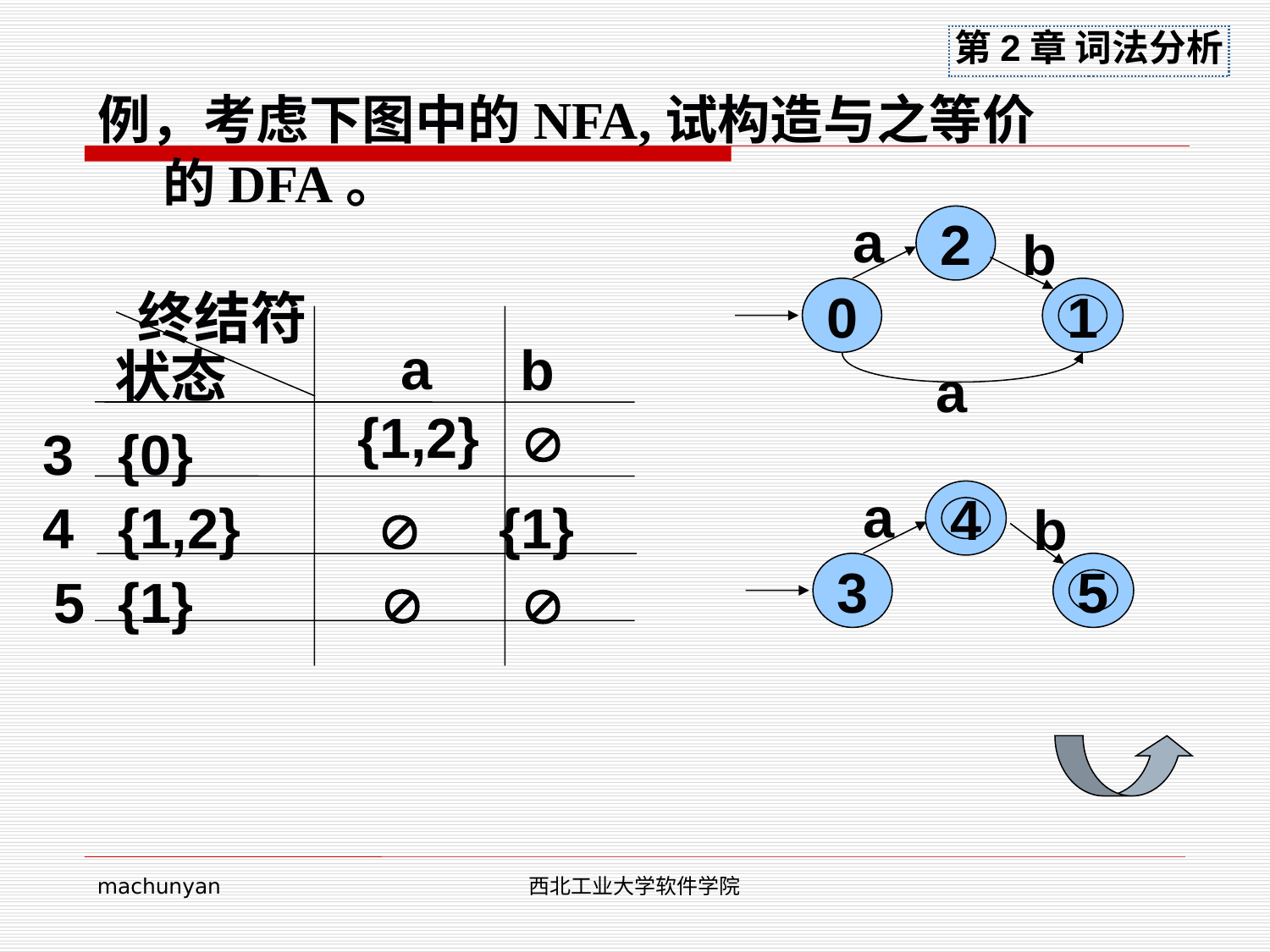

例，考虑下图中的NFA,试构造与之等价的DFA。
2
a
b

0

1

a
终结符

a
b
状态
{1,2}
∅

3
{0}

4
3

5

∅
4
{1,2}
{1}
a
b

∅
5
{1}
∅

machunyan

西北工业大学软件学院
93